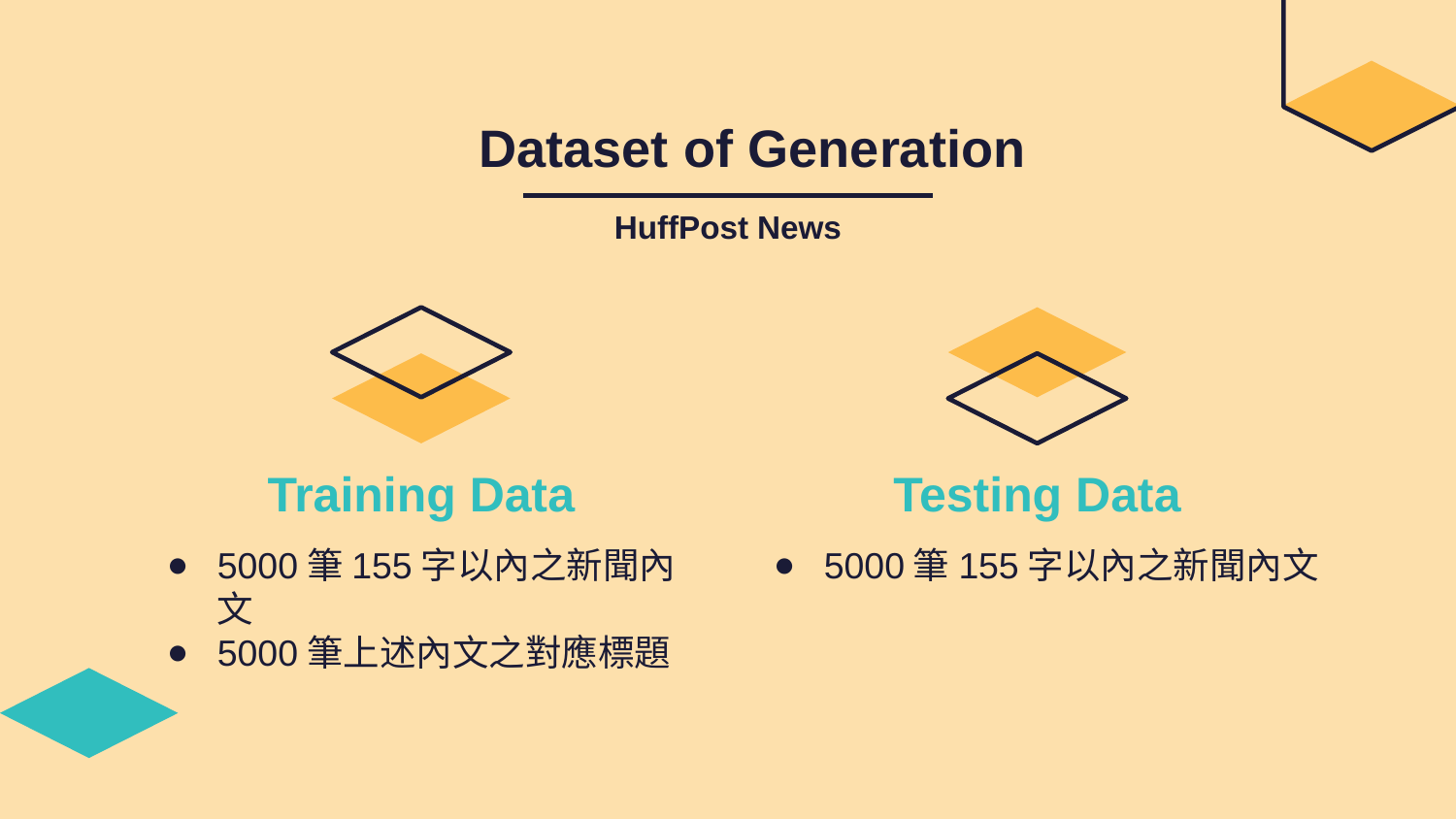

Dataset of Generation
HuffPost News

# Training Data
Testing Data
5000筆155字以內之新聞內文
5000筆上述內文之對應標題
5000筆155字以內之新聞內文